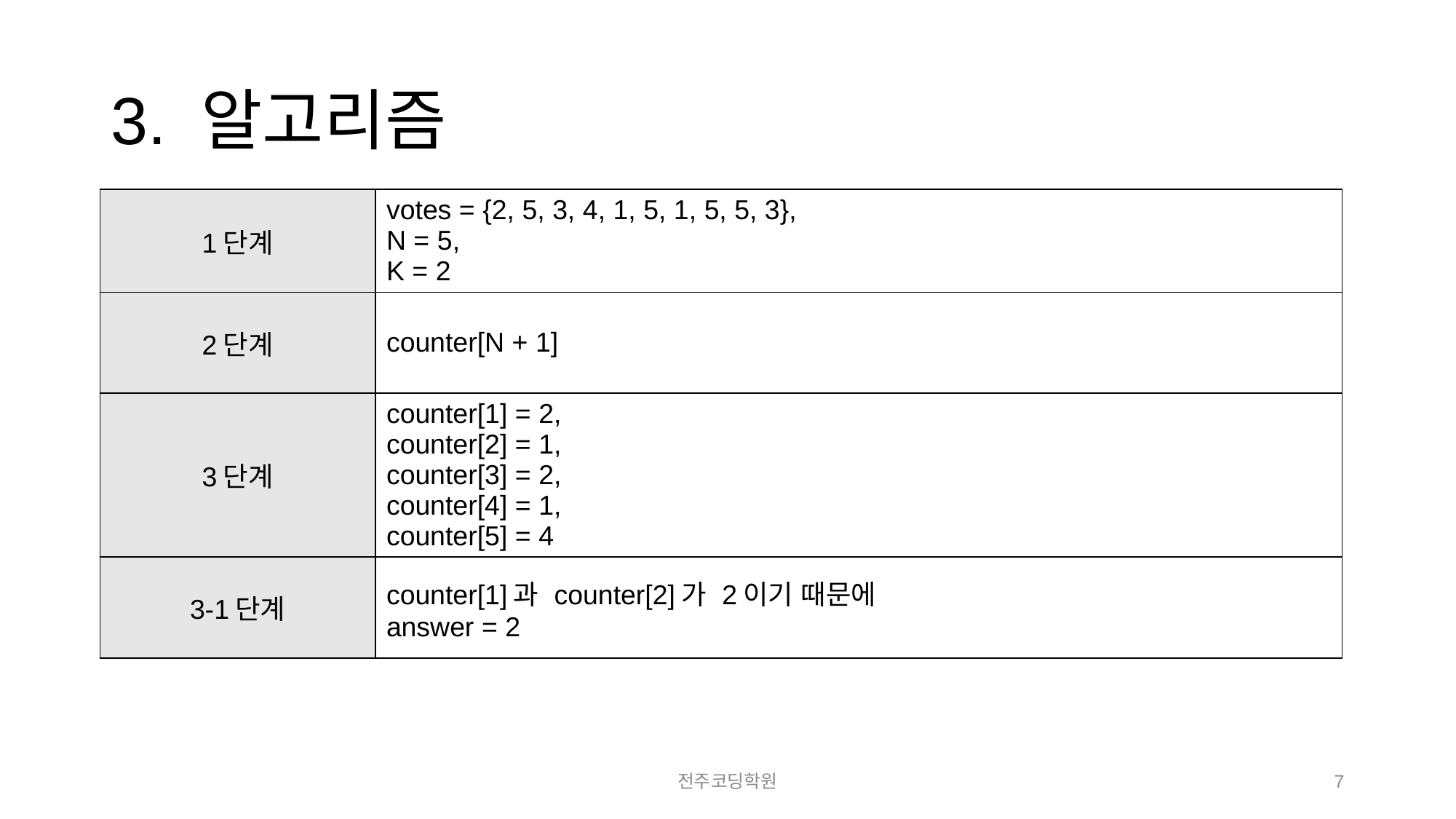

# 3. 알고리즘
| 1단계 | votes = {2, 5, 3, 4, 1, 5, 1, 5, 5, 3}, N = 5, K = 2 |
| --- | --- |
| 2단계 | counter[N + 1] |
| 3단계 | counter[1] = 2, counter[2] = 1, counter[3] = 2, counter[4] = 1, counter[5] = 4 |
| 3-1단계 | counter[1]과 counter[2]가 2이기 때문에 answer = 2 |
전주코딩학원
7